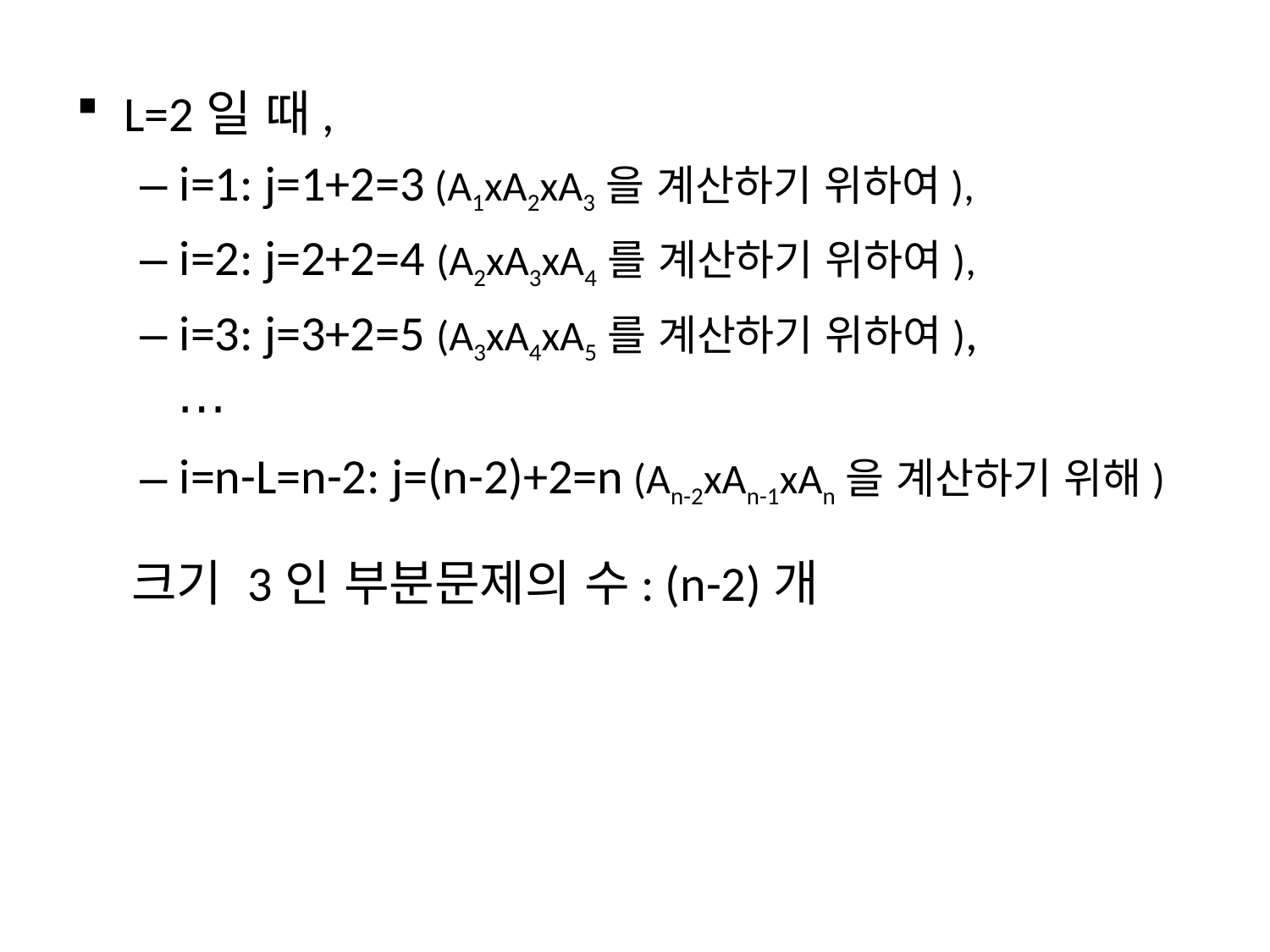

L=2일 때,
i=1: j=1+2=3 (A1xA2xA3을 계산하기 위하여),
i=2: j=2+2=4 (A2xA3xA4를 계산하기 위하여),
i=3: j=3+2=5 (A3xA4xA5를 계산하기 위하여),
         ⋯
i=n-L=n-2: j=(n-2)+2=n (An-2xAn-1xAn을 계산하기 위해)
크기 3인 부분문제의 수: (n-2)개